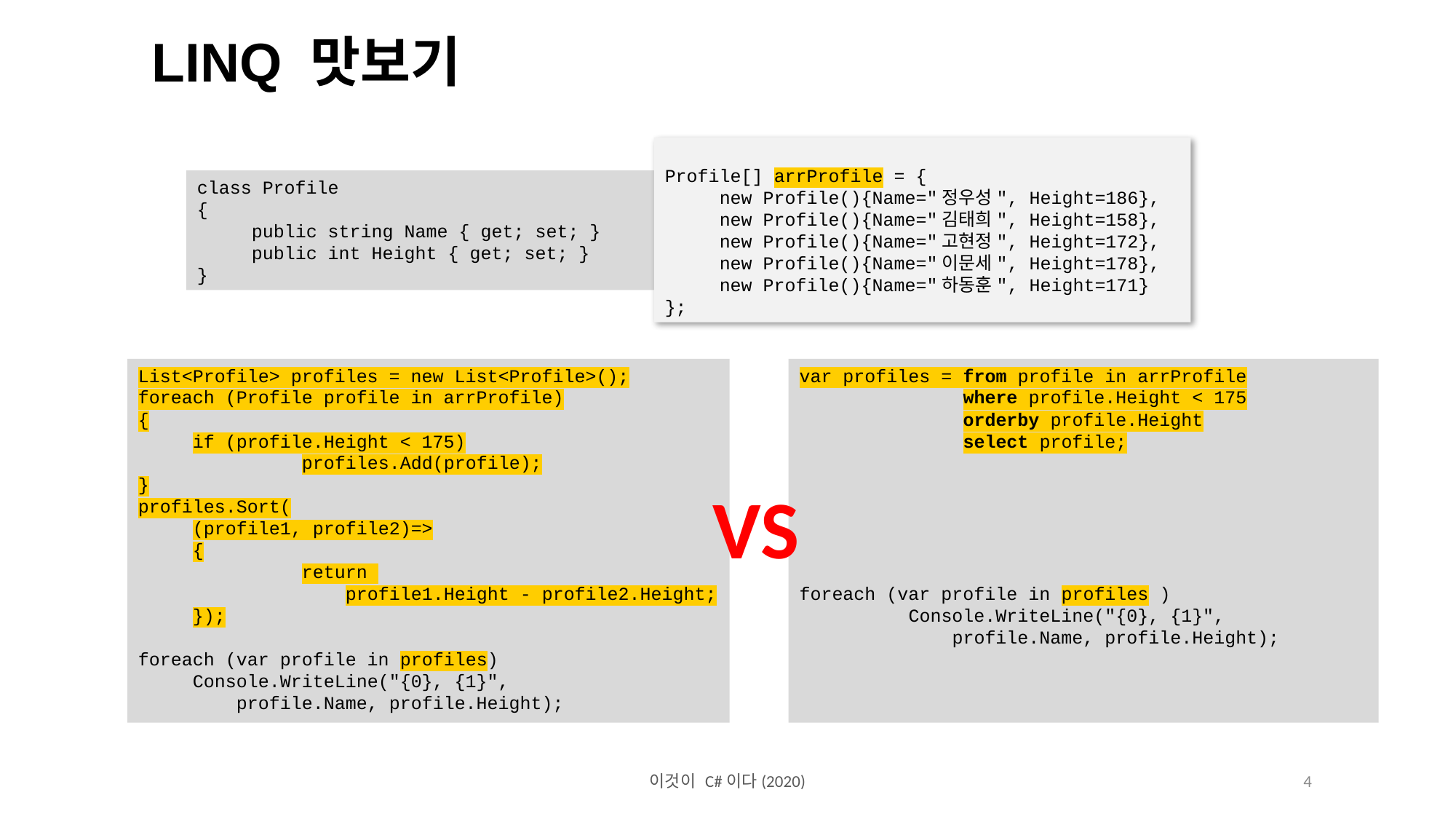

LINQ 맛보기

Profile[] arrProfile = {
new Profile(){Name="정우성", Height=186},
new Profile(){Name="김태희", Height=158},
new Profile(){Name="고현정", Height=172},
new Profile(){Name="이문세", Height=178},
new Profile(){Name="하동훈", Height=171}
};
class Profile
{
public string Name { get; set; }
public int Height { get; set; }
}
List<Profile> profiles = new List<Profile>();
foreach (Profile profile in arrProfile)
{
if (profile.Height < 175)
	profiles.Add(profile);
}
profiles.Sort(
(profile1, profile2)=>
{
	return
	    profile1.Height - profile2.Height;
});

foreach (var profile in profiles)
Console.WriteLine("{0}, {1}",
    profile.Name, profile.Height);
var profiles = from profile in arrProfile
where profile.Height < 175
orderby profile.Height
select profile;

foreach (var profile in profiles )
	Console.WriteLine("{0}, {1}",
	    profile.Name, profile.Height);
VS
이것이 C#이다(2020)
4